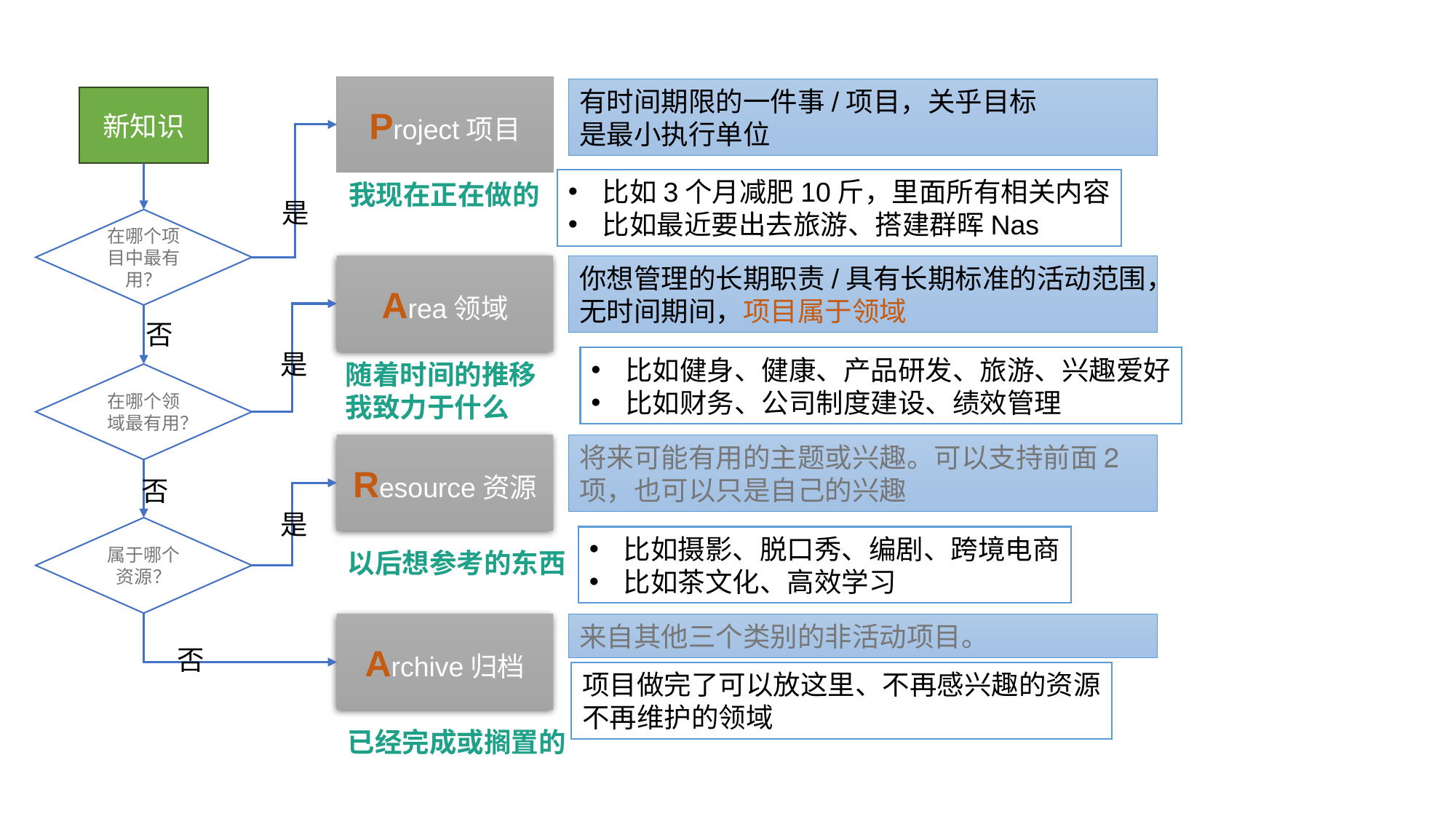

Project项目
有时间期限的一件事/项目，关乎目标
是最小执行单位
新知识
比如3个月减肥10斤，里面所有相关内容
比如最近要出去旅游、搭建群晖Nas
我现在正在做的
是
在哪个项目中最有用？
Area领域
你想管理的长期职责/具有长期标准的活动范围，无时间期间，项目属于领域
否
是
比如健身、健康、产品研发、旅游、兴趣爱好
比如财务、公司制度建设、绩效管理
随着时间的推移
我致力于什么
在哪个领域最有用？
Resource资源
将来可能有用的主题或兴趣。可以支持前面2项，也可以只是自己的兴趣
否
是
属于哪个资源？
比如摄影、脱口秀、编剧、跨境电商
比如茶文化、高效学习
以后想参考的东西
Archive归档
来自其他三个类别的非活动项目。
否
项目做完了可以放这里、不再感兴趣的资源
不再维护的领域
已经完成或搁置的